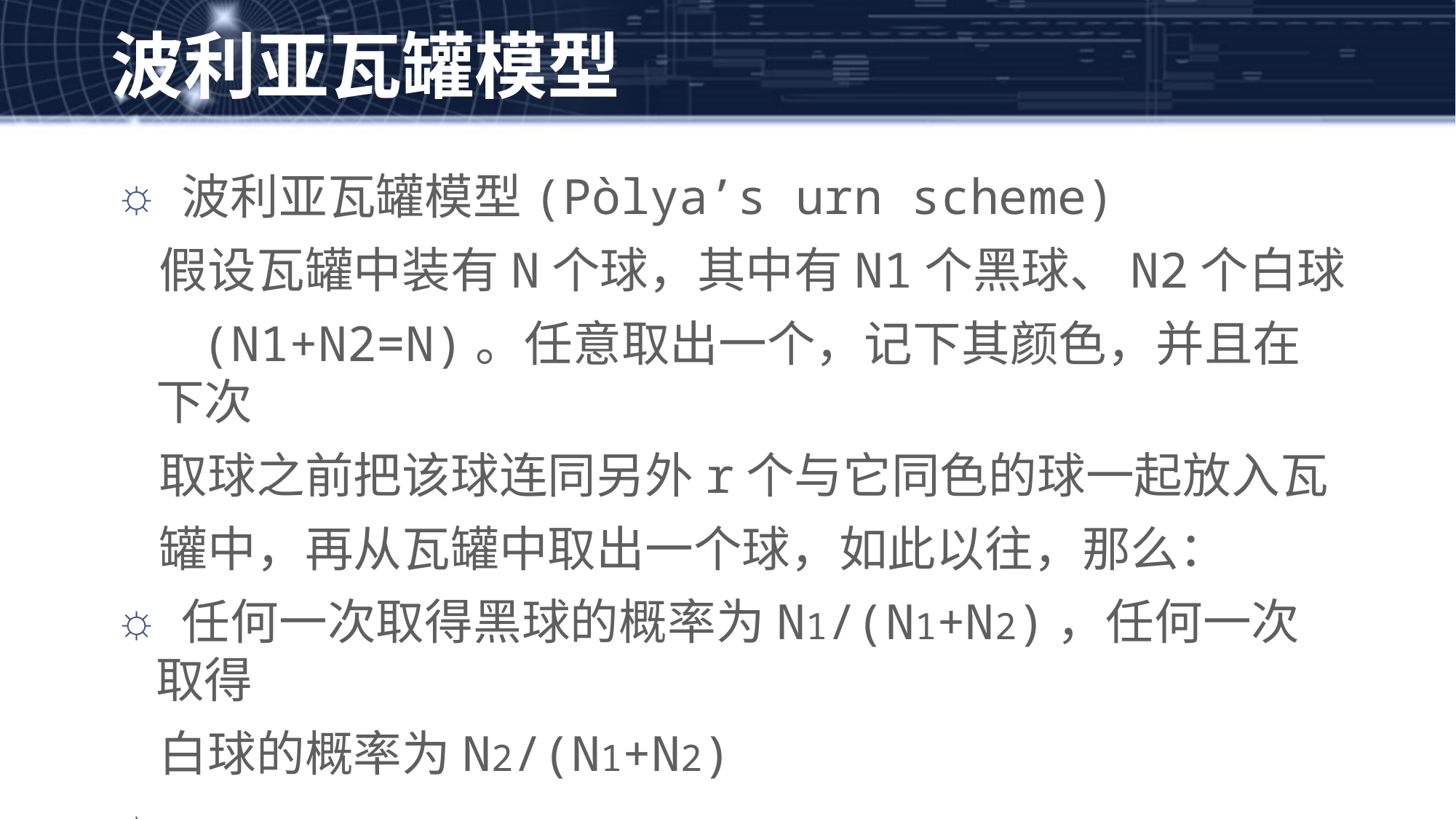

波利亚瓦罐模型
 波利亚瓦罐模型(Pòlya’s urn scheme)
   假设瓦罐中装有N个球，其中有N1个黑球、N2个白球
   (N1+N2=N)。任意取出一个，记下其颜色，并且在下次
   取球之前把该球连同另外r个与它同色的球一起放入瓦
   罐中，再从瓦罐中取出一个球，如此以往，那么：
 任何一次取得黑球的概率为N1/(N1+N2)，任何一次取得
   白球的概率为N2/(N1+N2)
 第m次与第n次都取出黑球的概率为N1(N1+r)/N/(N+r)